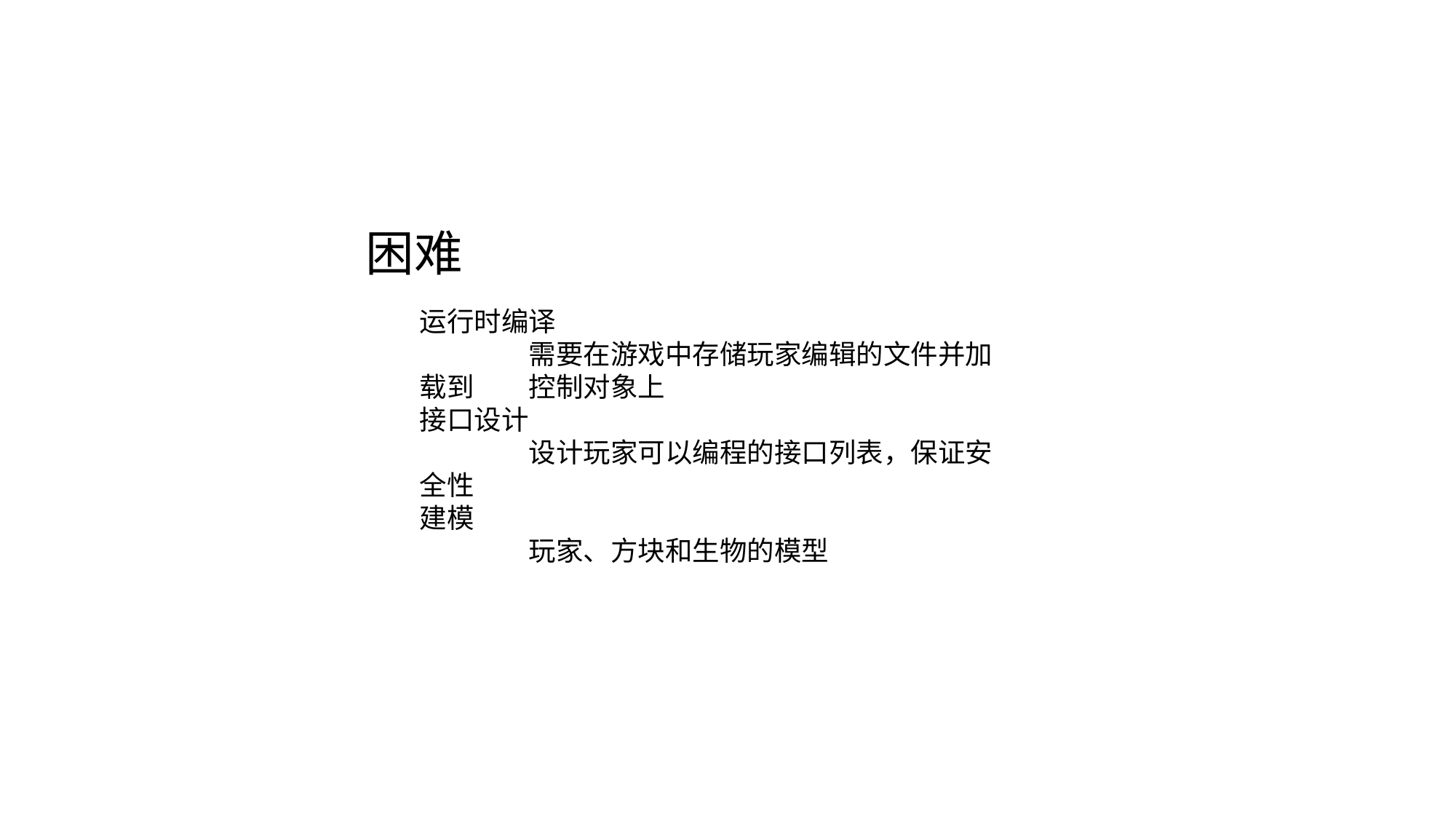

困难
运行时编译
	需要在游戏中存储玩家编辑的文件并加载到	控制对象上
接口设计
	设计玩家可以编程的接口列表，保证安全性
建模
	玩家、方块和生物的模型